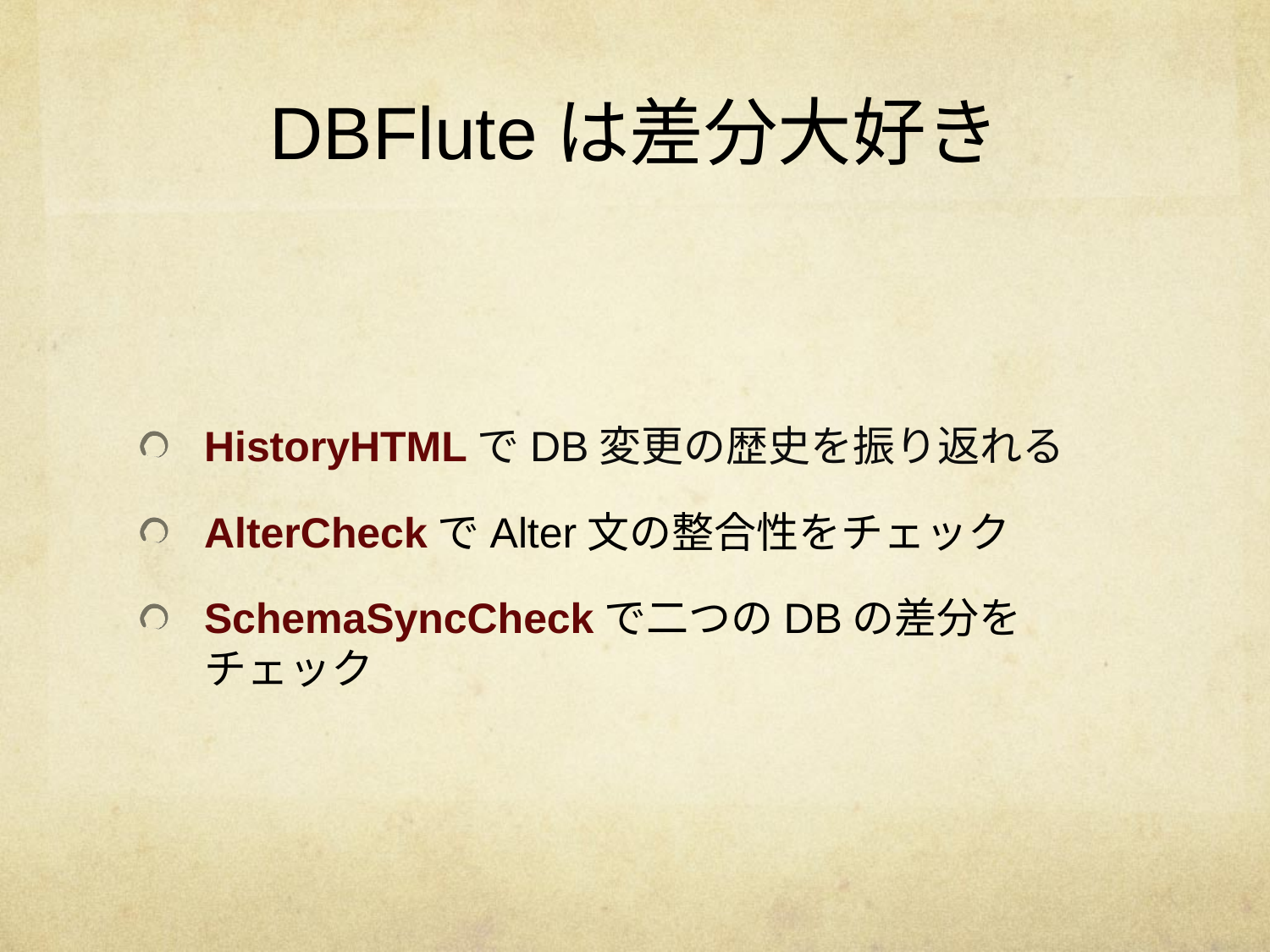

# DBFluteは差分大好き

HistoryHTMLでDB変更の歴史を振り返れる
AlterCheckでAlter文の整合性をチェック
SchemaSyncCheckで二つのDBの差分をチェック